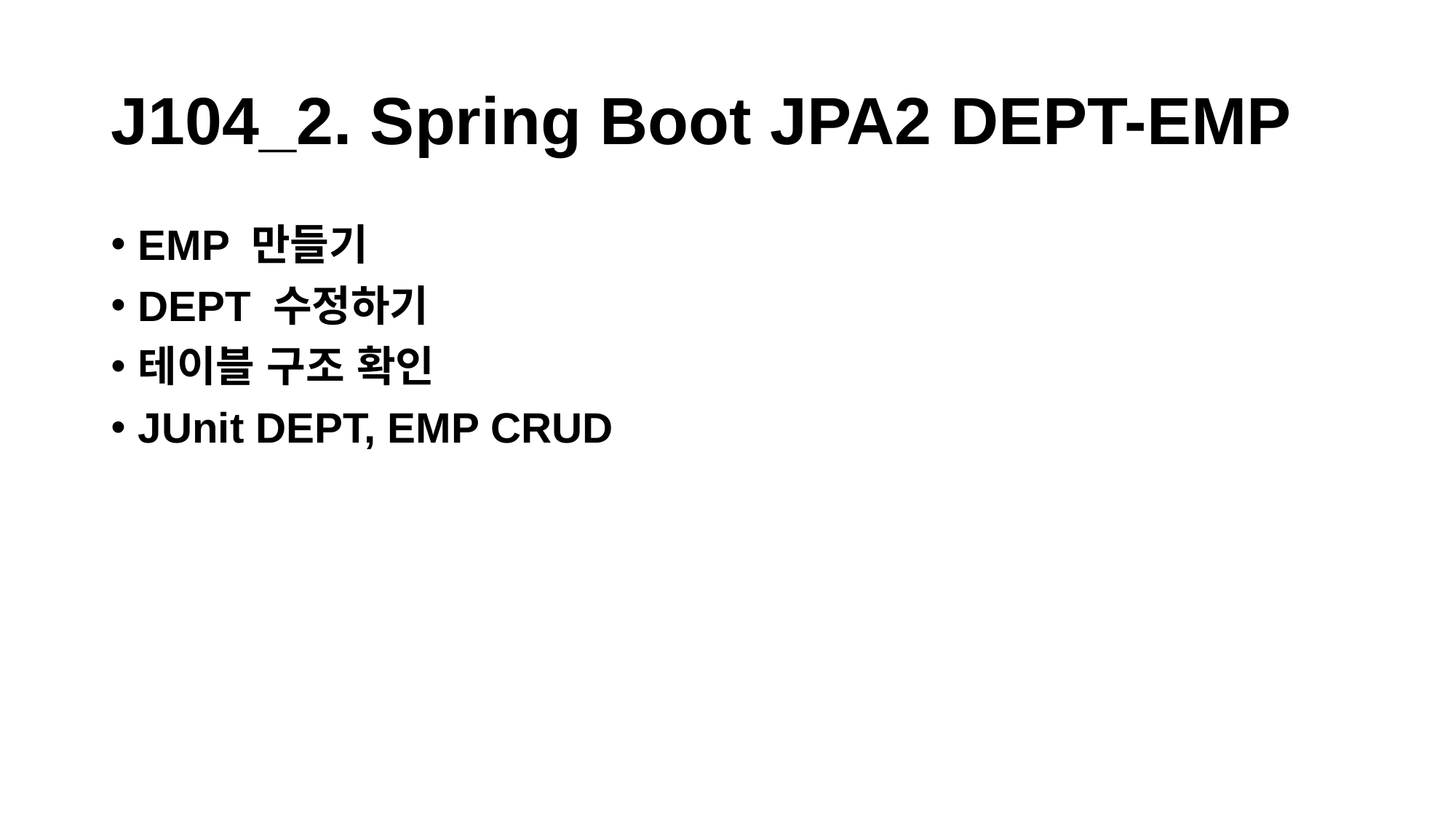

# J104_2. Spring Boot JPA2 DEPT-EMP
EMP 만들기
DEPT 수정하기
테이블 구조 확인
JUnit DEPT, EMP CRUD